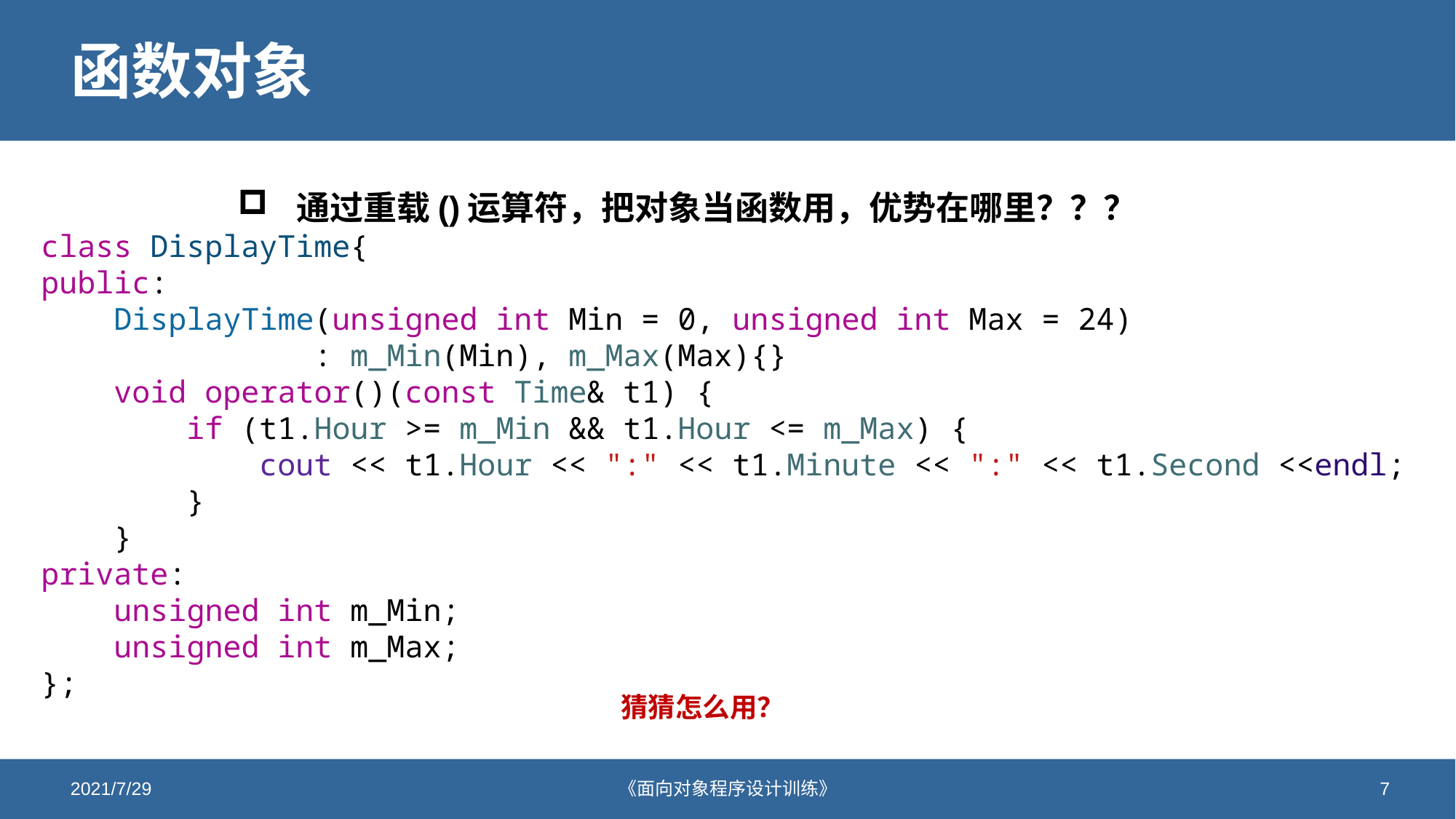

# 函数对象
通过重载()运算符，把对象当函数用，优势在哪里？？？
class DisplayTime{
public:
    DisplayTime(unsigned int Min = 0, unsigned int Max = 24)
               : m_Min(Min), m_Max(Max){}
    void operator()(const Time& t1) {
        if (t1.Hour >= m_Min && t1.Hour <= m_Max) {
            cout << t1.Hour << ":" << t1.Minute << ":" << t1.Second <<endl;
        }
    }
private:
    unsigned int m_Min;
    unsigned int m_Max;
};
猜猜怎么用？
2021/7/29
《面向对象程序设计训练》
7